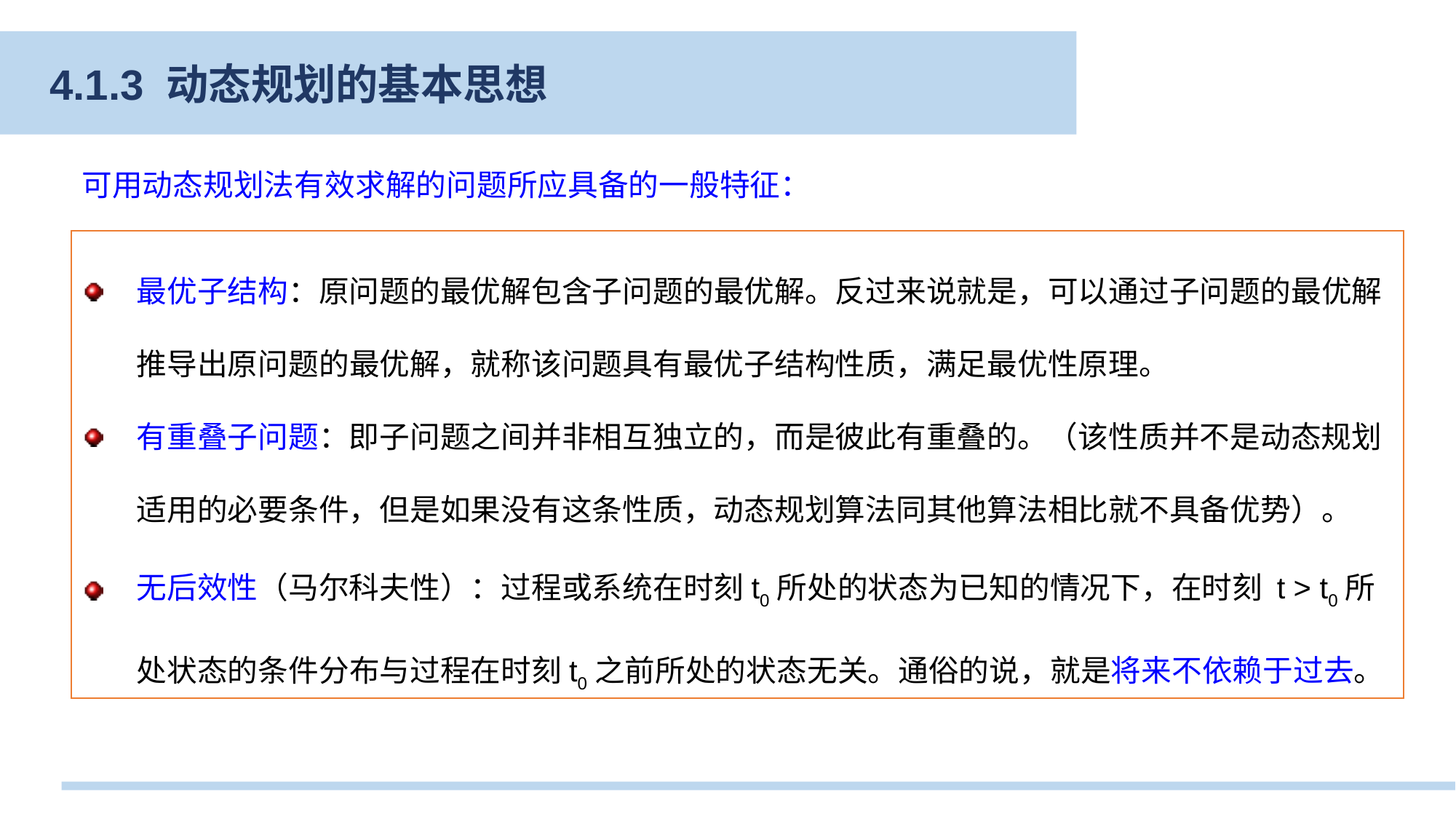

4.1.3 动态规划的基本思想
可用动态规划法有效求解的问题所应具备的一般特征：
最优子结构：原问题的最优解包含子问题的最优解。反过来说就是，可以通过子问题的最优解推导出原问题的最优解，就称该问题具有最优子结构性质，满足最优性原理。
有重叠子问题：即子问题之间并非相互独立的，而是彼此有重叠的。（该性质并不是动态规划适用的必要条件，但是如果没有这条性质，动态规划算法同其他算法相比就不具备优势）。
无后效性（马尔科夫性）：过程或系统在时刻t0所处的状态为已知的情况下，在时刻 t > t0所处状态的条件分布与过程在时刻t0之前所处的状态无关。通俗的说，就是将来不依赖于过去。